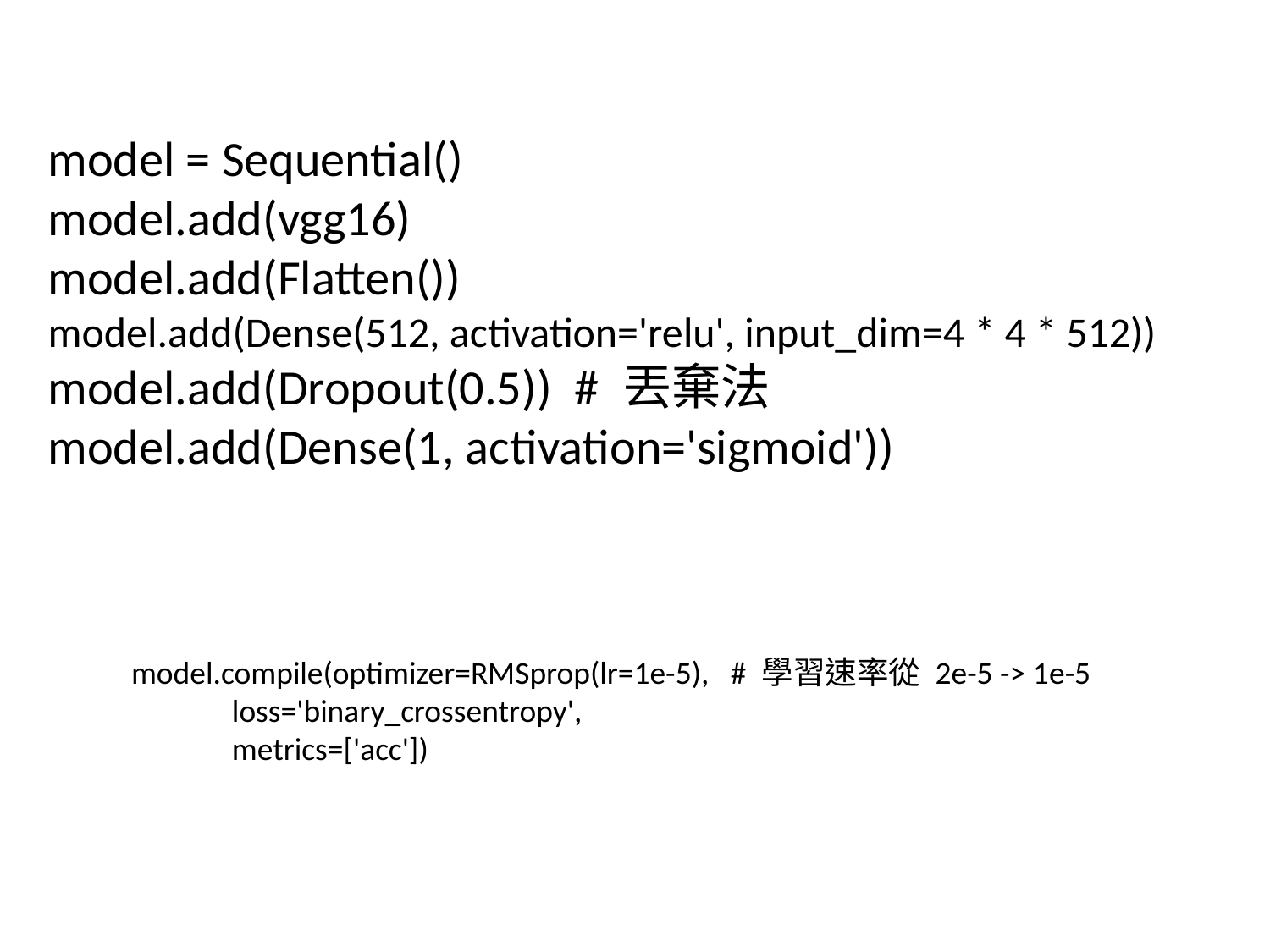

model = Sequential()
model.add(vgg16)
model.add(Flatten())
model.add(Dense(512, activation='relu', input_dim=4 * 4 * 512))
model.add(Dropout(0.5))  # 丟棄法
model.add(Dense(1, activation='sigmoid'))

model.compile(optimizer=RMSprop(lr=1e-5),   # 學習速率從 2e-5 -> 1e-5
              loss='binary_crossentropy',
              metrics=['acc'])